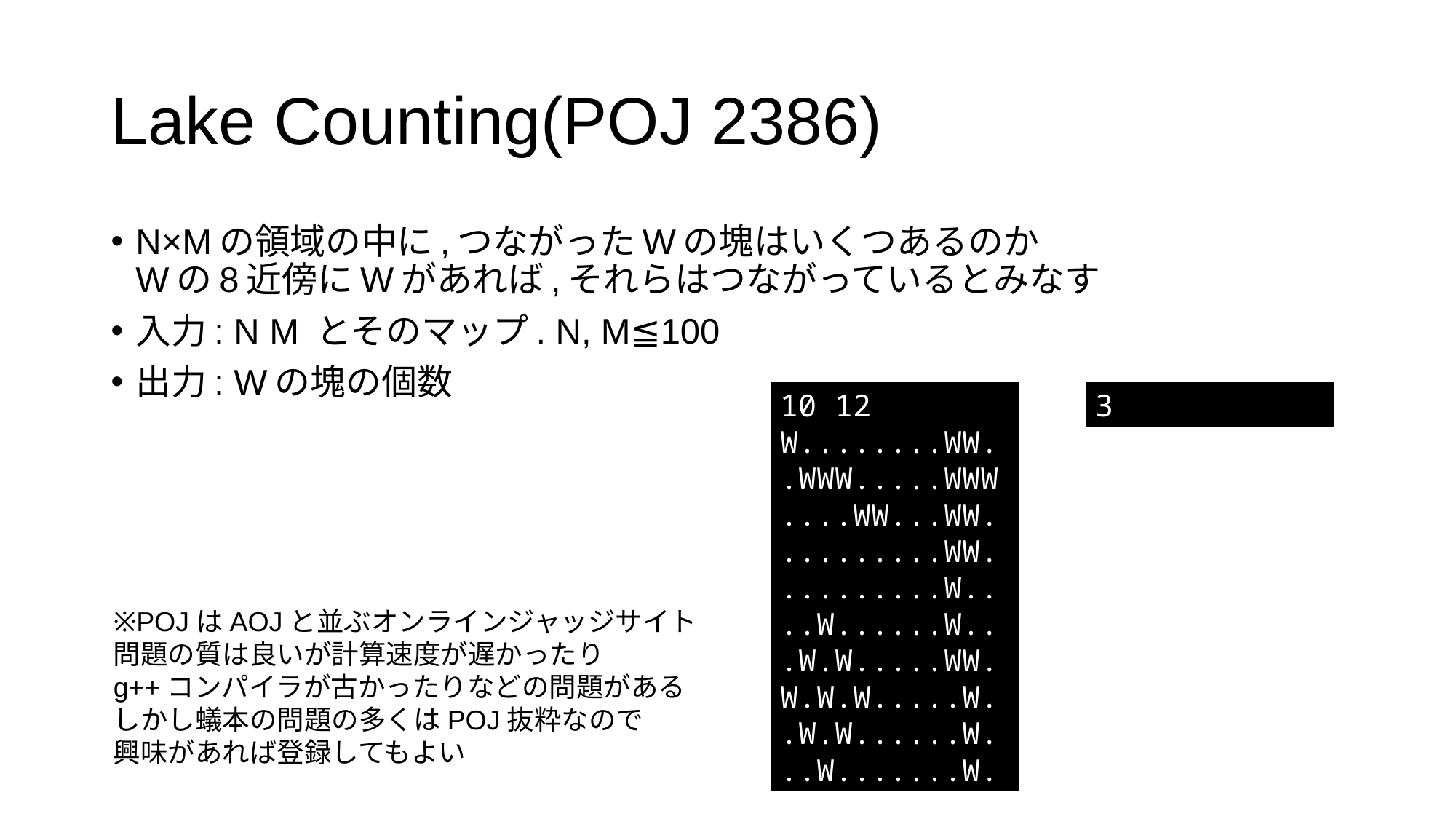

# Lake Counting(POJ 2386)
N×Mの領域の中に,つながったWの塊はいくつあるのか
Wの8近傍にWがあれば,それらはつながっているとみなす
入力: N M とそのマップ. N, M≦100
出力: Wの塊の個数
10 12
W........WW.
.WWW.....WWW
....WW...WW.
.........WW.
.........W..
..W......W..
.W.W.....WW.
W.W.W.....W.
.W.W......W.
..W.......W.
3
※POJはAOJと並ぶオンラインジャッジサイト
問題の質は良いが計算速度が遅かったり
g++コンパイラが古かったりなどの問題がある
しかし蟻本の問題の多くはPOJ抜粋なので
興味があれば登録してもよい